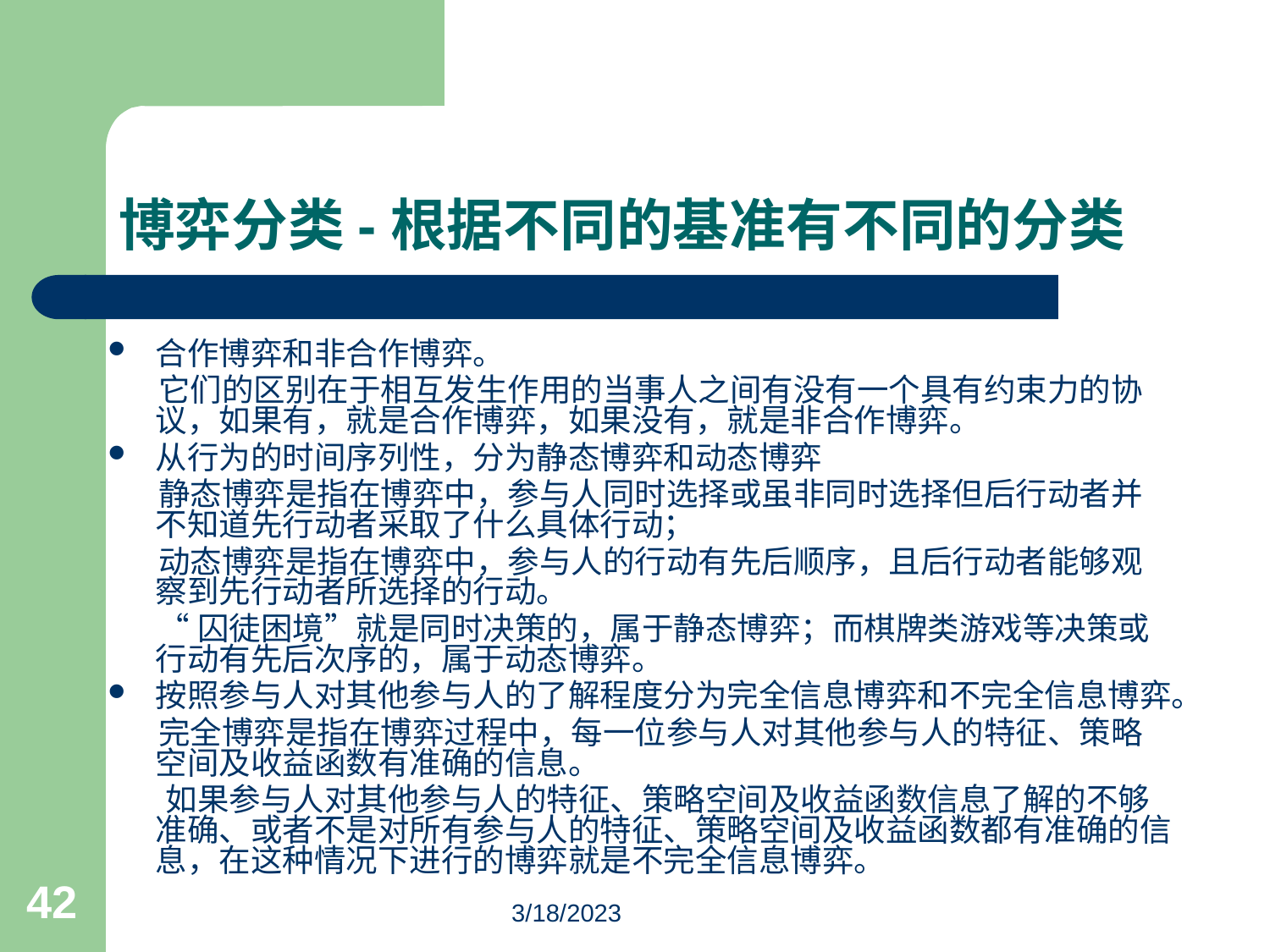

# 博弈分类-根据不同的基准有不同的分类

合作博弈和非合作博弈。
      它们的区别在于相互发生作用的当事人之间有没有一个具有约束力的协议，如果有，就是合作博弈，如果没有，就是非合作博弈。
从行为的时间序列性，分为静态博弈和动态博弈
      静态博弈是指在博弈中，参与人同时选择或虽非同时选择但后行动者并不知道先行动者采取了什么具体行动；
      动态博弈是指在博弈中，参与人的行动有先后顺序，且后行动者能够观察到先行动者所选择的行动。
       “囚徒困境”就是同时决策的，属于静态博弈；而棋牌类游戏等决策或行动有先后次序的，属于动态博弈。
按照参与人对其他参与人的了解程度分为完全信息博弈和不完全信息博弈。
      完全博弈是指在博弈过程中，每一位参与人对其他参与人的特征、策略空间及收益函数有准确的信息。
       如果参与人对其他参与人的特征、策略空间及收益函数信息了解的不够准确、或者不是对所有参与人的特征、策略空间及收益函数都有准确的信息，在这种情况下进行的博弈就是不完全信息博弈。
42
3/18/2023